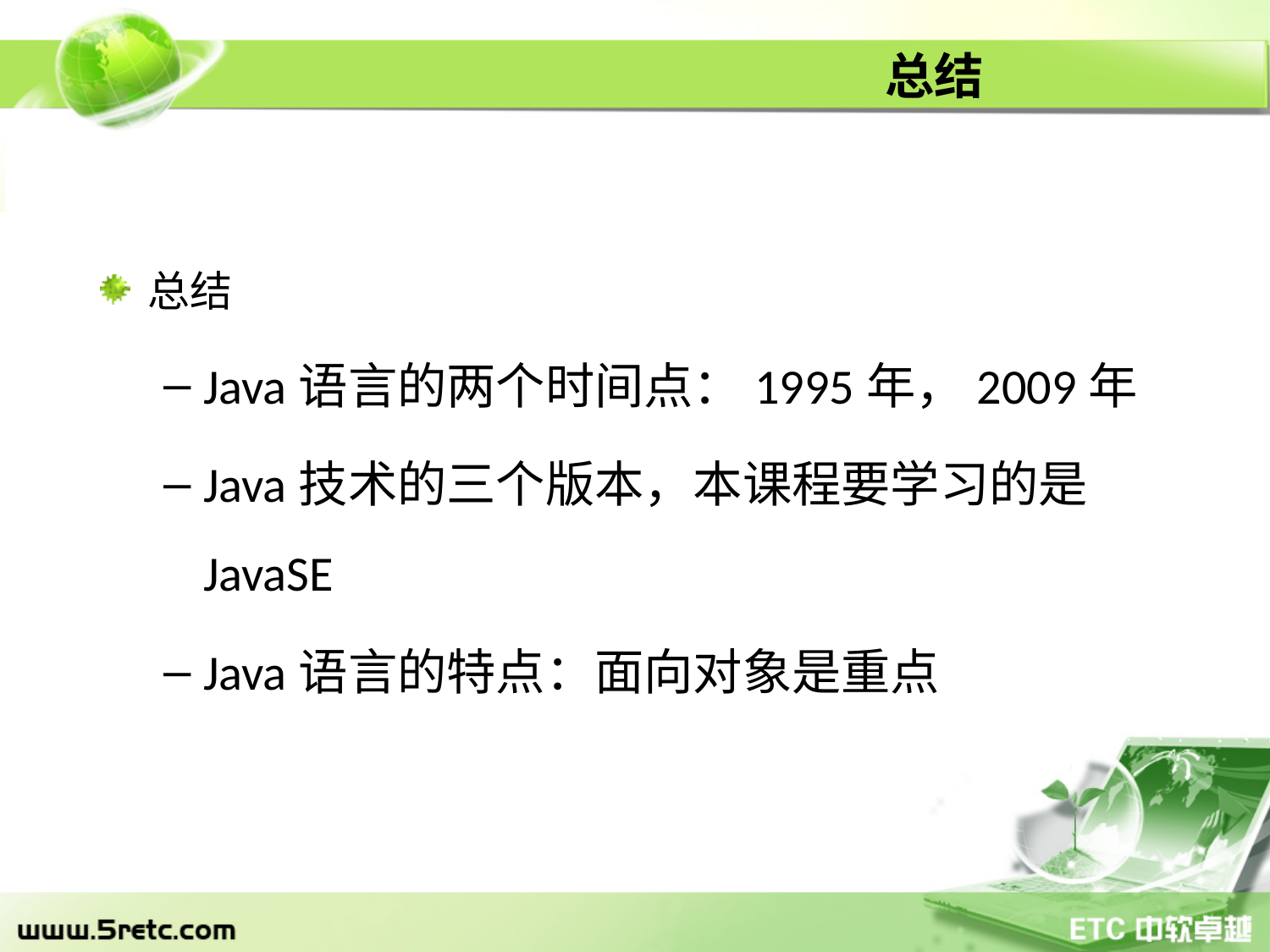

# 总结
总结
Java语言的两个时间点：1995年，2009年
Java技术的三个版本，本课程要学习的是JavaSE
Java语言的特点：面向对象是重点